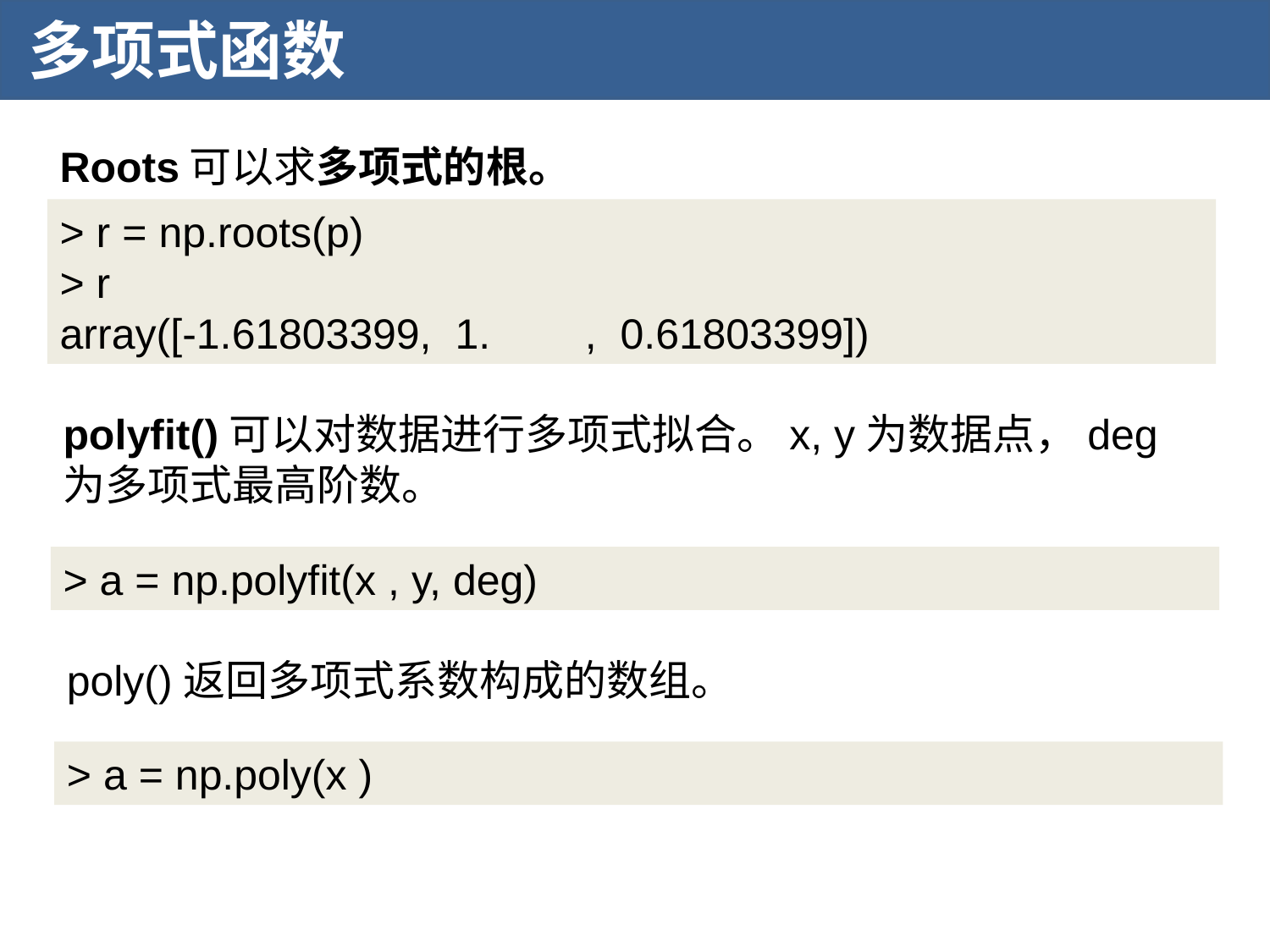

多项式函数
Roots可以求多项式的根。
> r = np.roots(p)
> r
array([-1.61803399,  1.        ,  0.61803399])
polyfit()可以对数据进行多项式拟合。x, y为数据点，deg为多项式最高阶数。
> a = np.polyfit(x , y, deg)
poly()返回多项式系数构成的数组。
> a = np.poly(x )